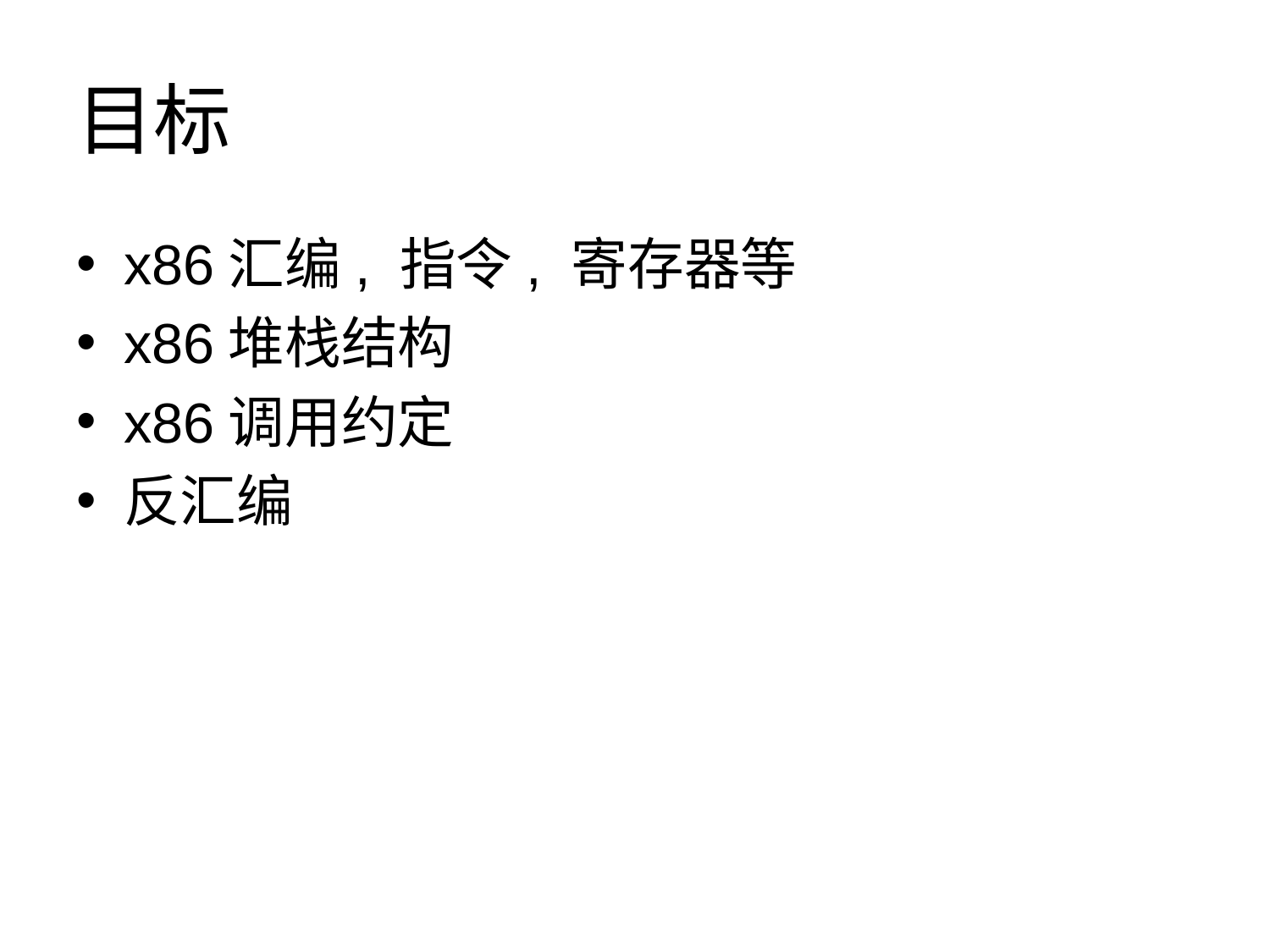

# 目标
x86汇编, 指令, 寄存器等
x86堆栈结构
x86调用约定
反汇编